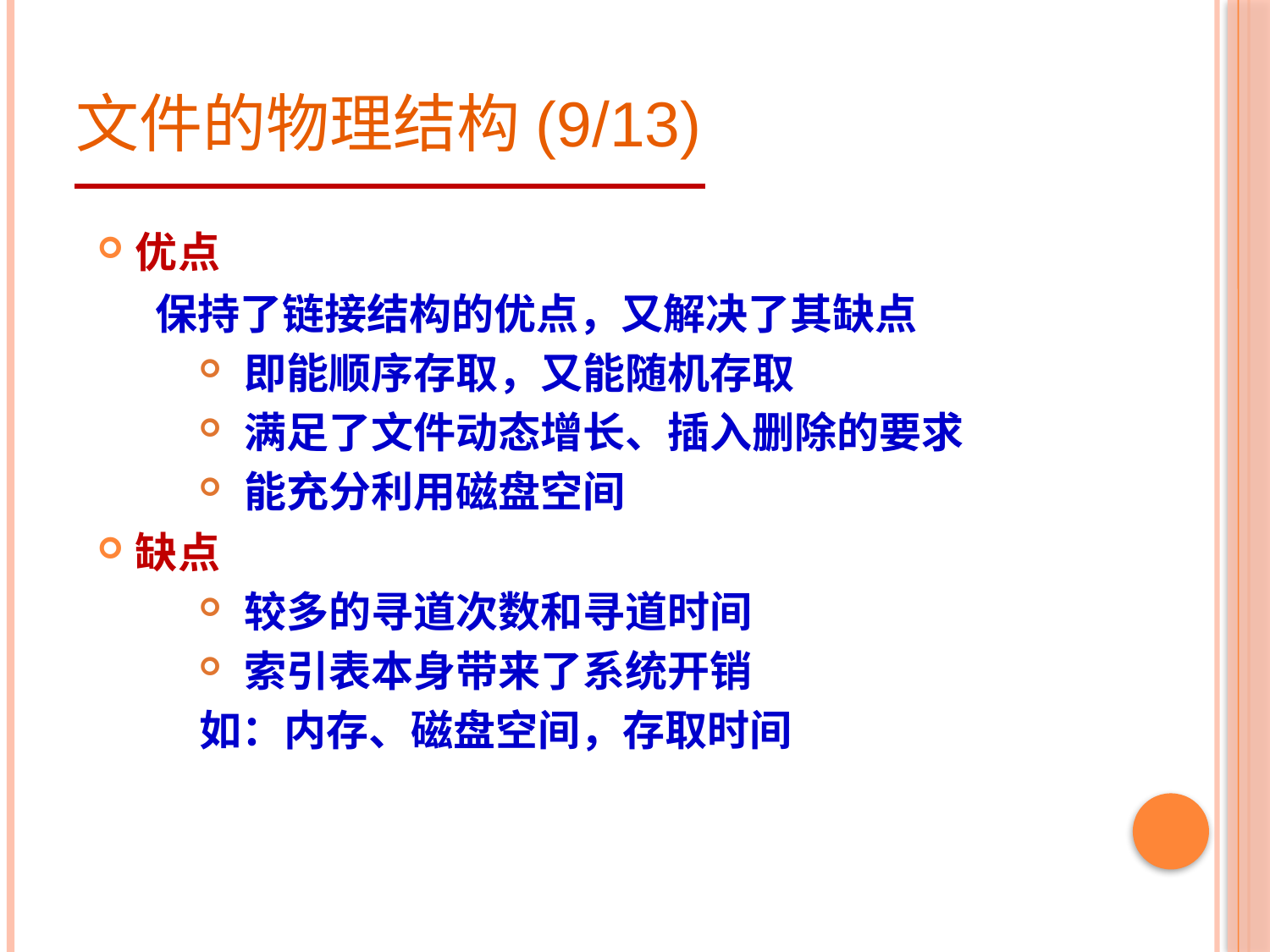

# 文件的物理结构(9/13)
优点
     保持了链接结构的优点，又解决了其缺点
 即能顺序存取，又能随机存取
 满足了文件动态增长、插入删除的要求
 能充分利用磁盘空间
缺点
 较多的寻道次数和寻道时间
 索引表本身带来了系统开销
       如：内存、磁盘空间，存取时间